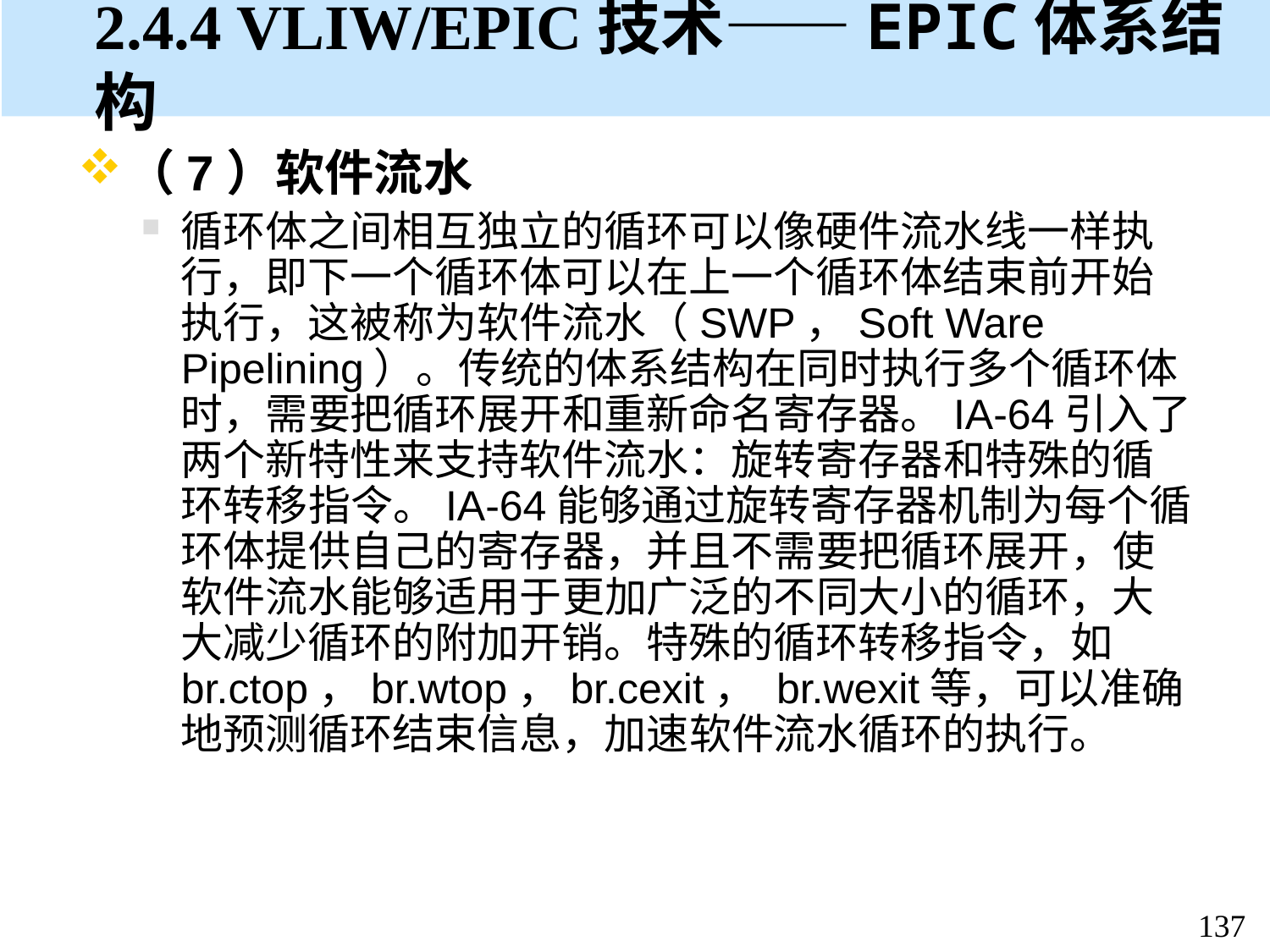

# 2.4.4 VLIW/EPIC技术——EPIC体系结构
（7）软件流水
循环体之间相互独立的循环可以像硬件流水线一样执行，即下一个循环体可以在上一个循环体结束前开始执行，这被称为软件流水（SWP，Soft Ware Pipelining）。传统的体系结构在同时执行多个循环体时，需要把循环展开和重新命名寄存器。IA-64引入了两个新特性来支持软件流水：旋转寄存器和特殊的循环转移指令。IA-64能够通过旋转寄存器机制为每个循环体提供自己的寄存器，并且不需要把循环展开，使软件流水能够适用于更加广泛的不同大小的循环，大大减少循环的附加开销。特殊的循环转移指令，如br.ctop，br.wtop，br.cexit， br.wexit等，可以准确地预测循环结束信息，加速软件流水循环的执行。